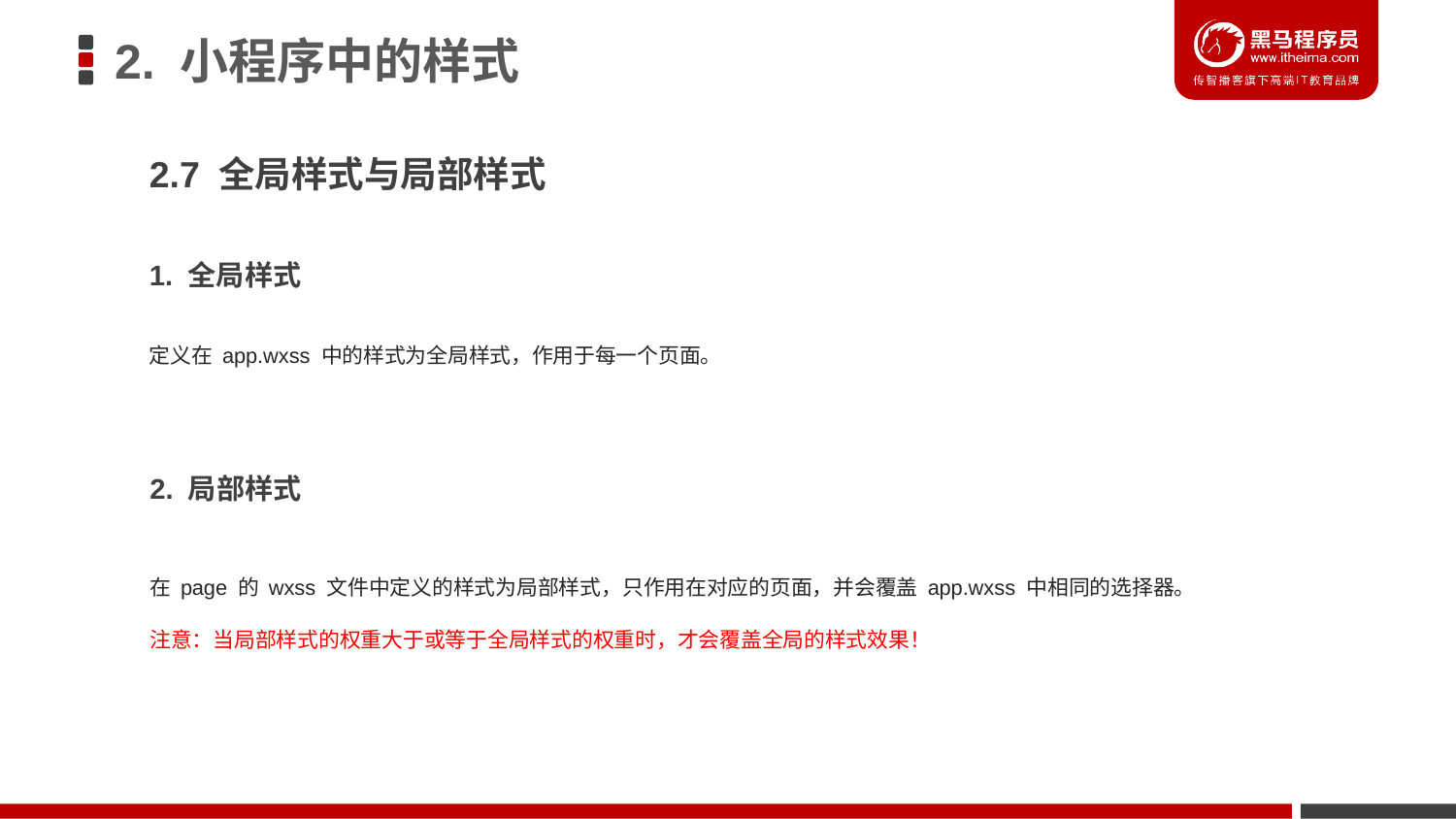

# 2. 小程序中的样式
2.7 全局样式与局部样式
1. 全局样式
定义在 app.wxss 中的样式为全局样式，作用于每一个页面。
2. 局部样式
在 page 的 wxss 文件中定义的样式为局部样式，只作用在对应的页面，并会覆盖 app.wxss 中相同的选择器。
注意：当局部样式的权重大于或等于全局样式的权重时，才会覆盖全局的样式效果！